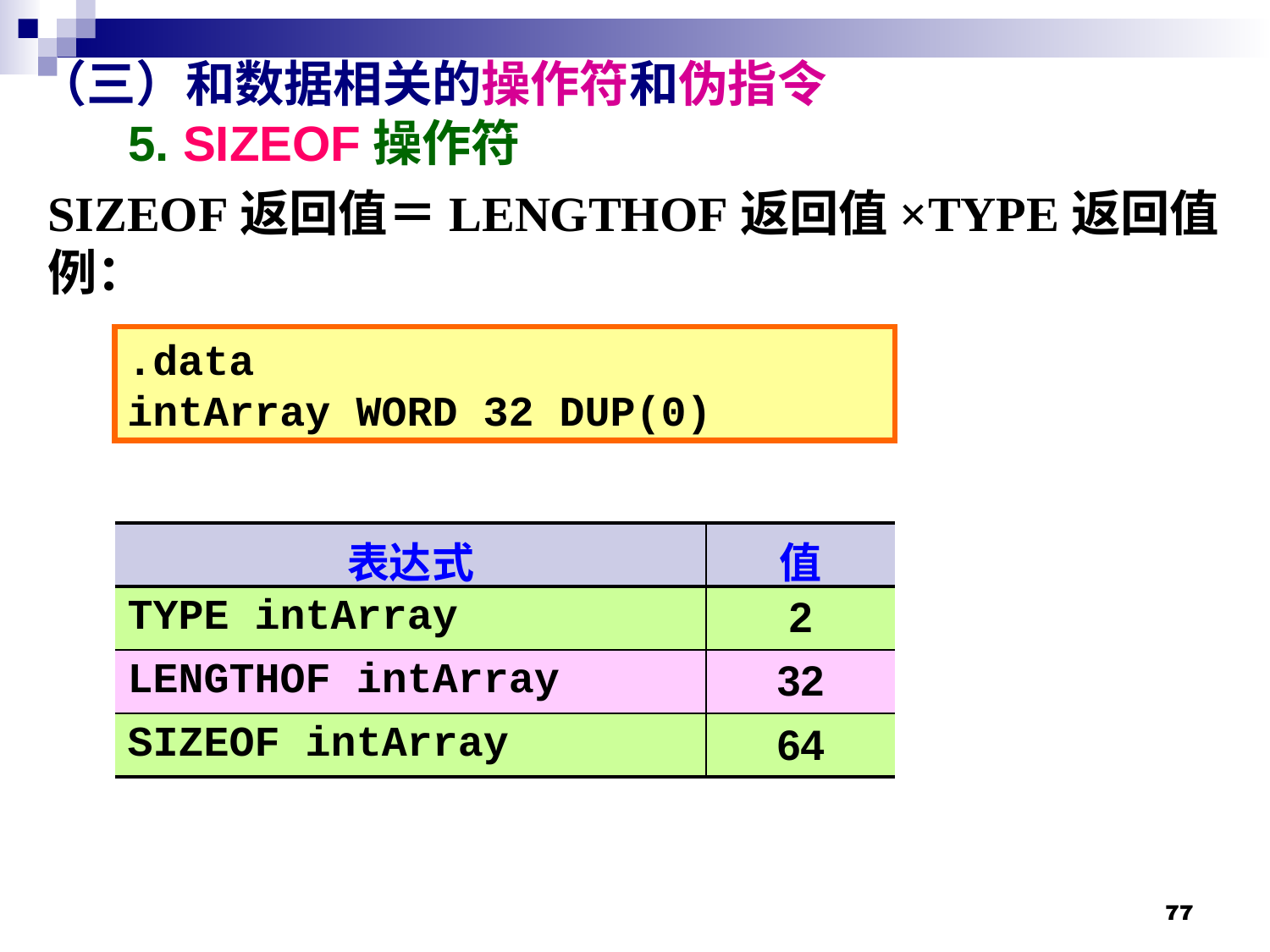

# （三）和数据相关的操作符和伪指令 5. SIZEOF操作符
SIZEOF返回值＝LENGTHOF返回值×TYPE返回值
例：
.data
intArray WORD 32 DUP(0)
| 表达式 | 值 |
| --- | --- |
| TYPE intArray | 2 |
| LENGTHOF intArray | 32 |
| SIZEOF intArray | 64 |
77